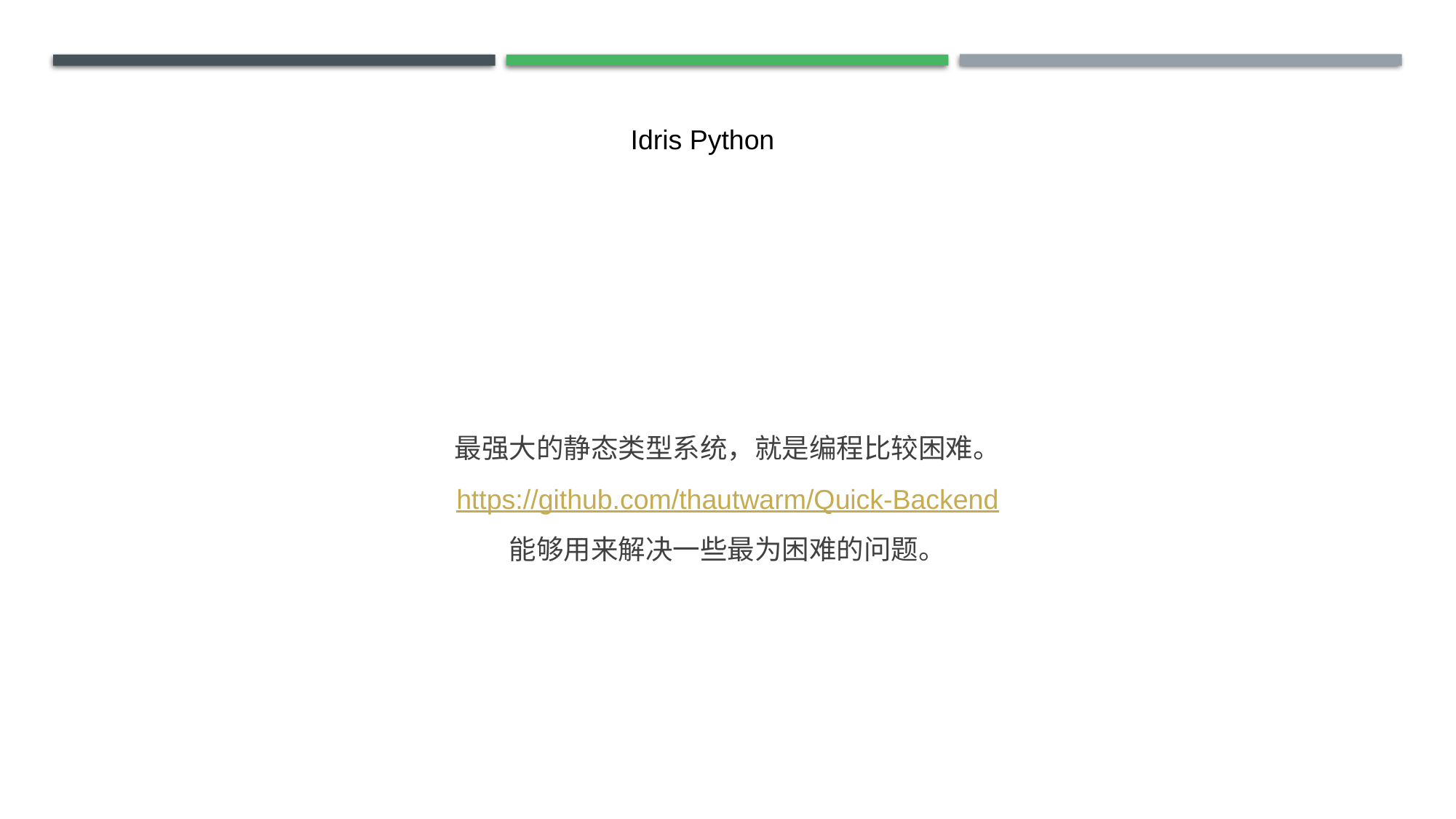

Idris Python
最强大的静态类型系统，就是编程比较困难。
https://github.com/thautwarm/Quick-Backend
能够用来解决一些最为困难的问题。